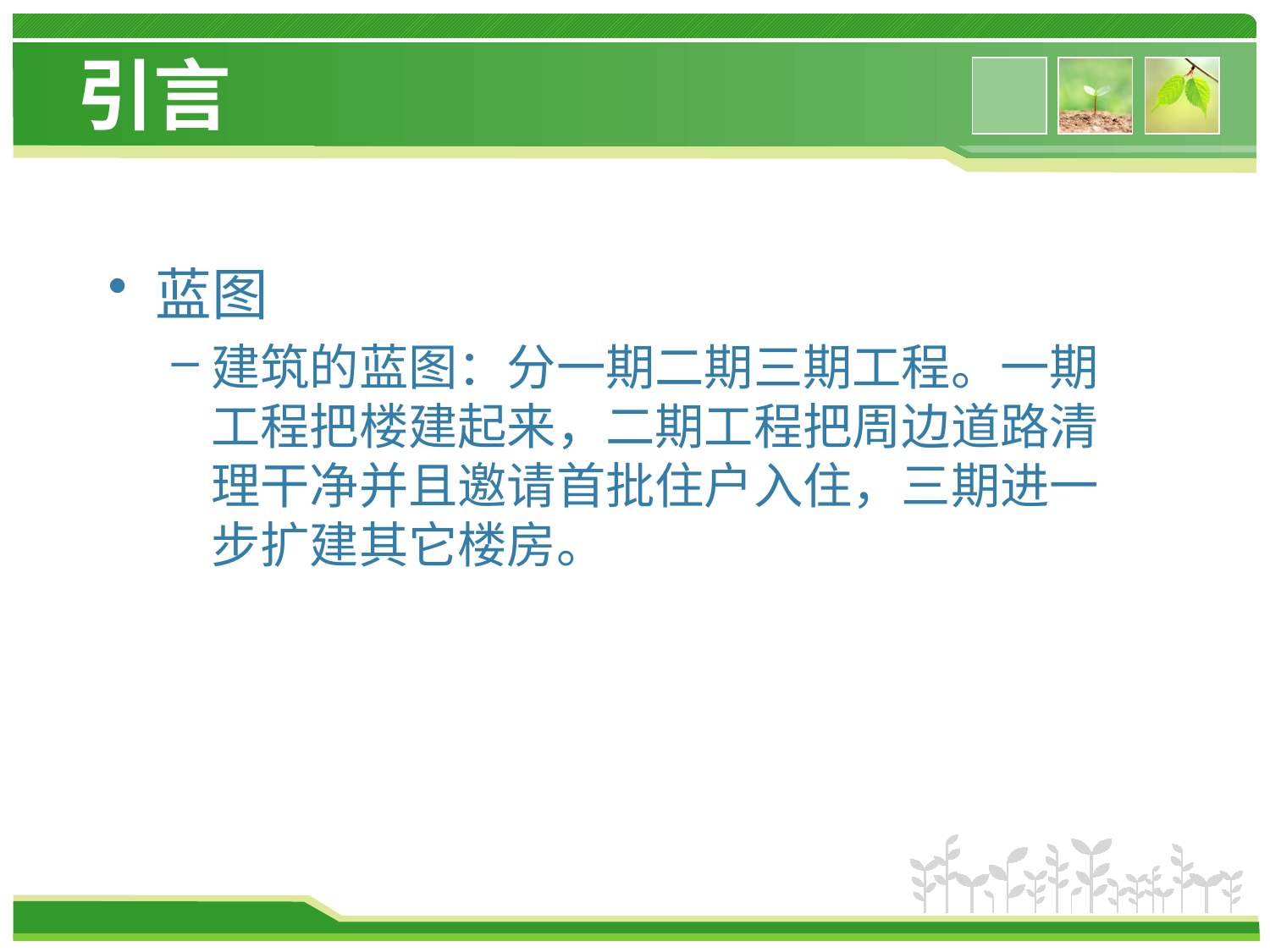

# 引言
蓝图
建筑的蓝图：分一期二期三期工程。一期工程把楼建起来，二期工程把周边道路清理干净并且邀请首批住户入住，三期进一步扩建其它楼房。